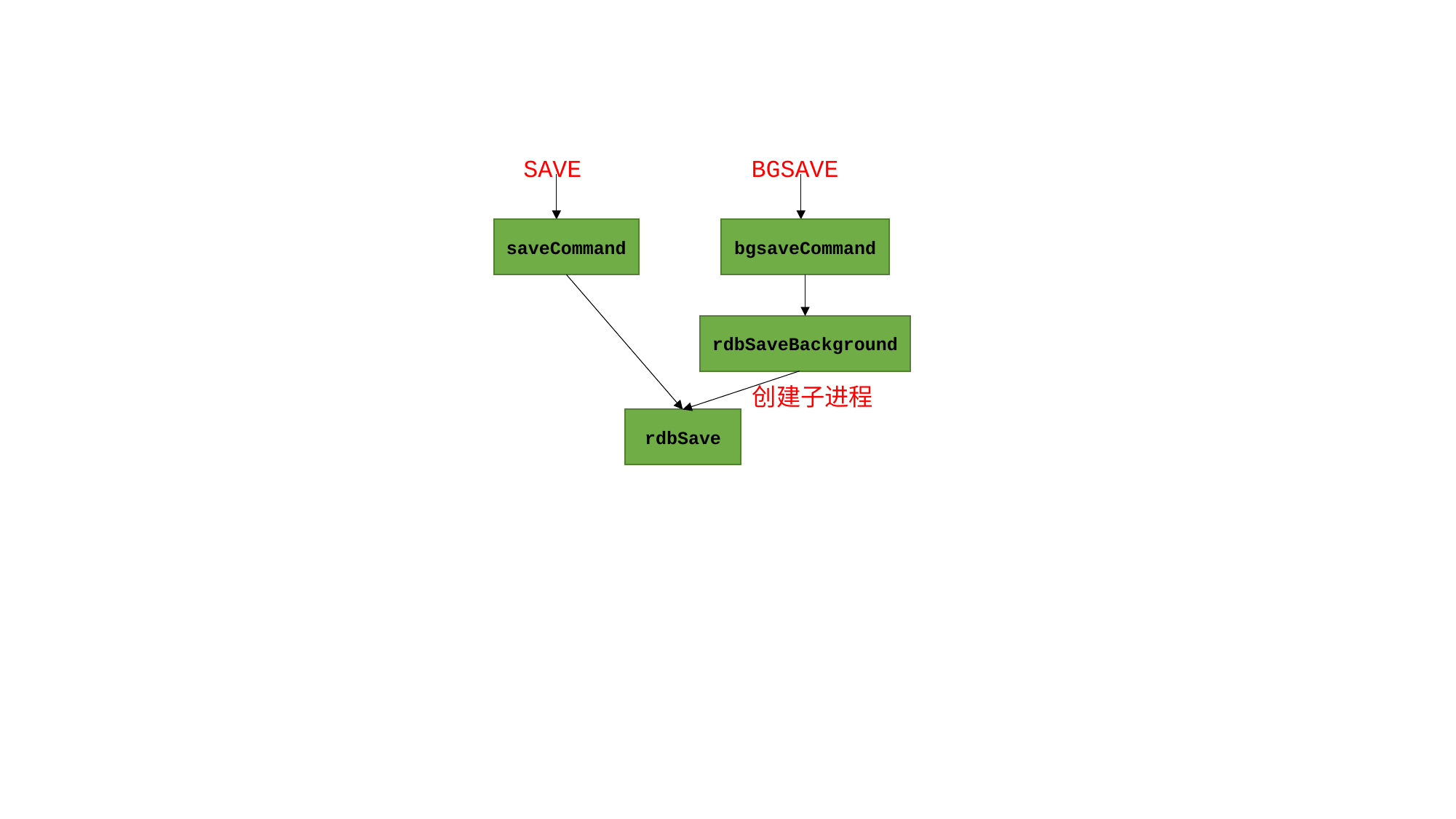

SAVE
BGSAVE
bgsaveCommand
saveCommand
rdbSaveBackground
创建子进程
rdbSave